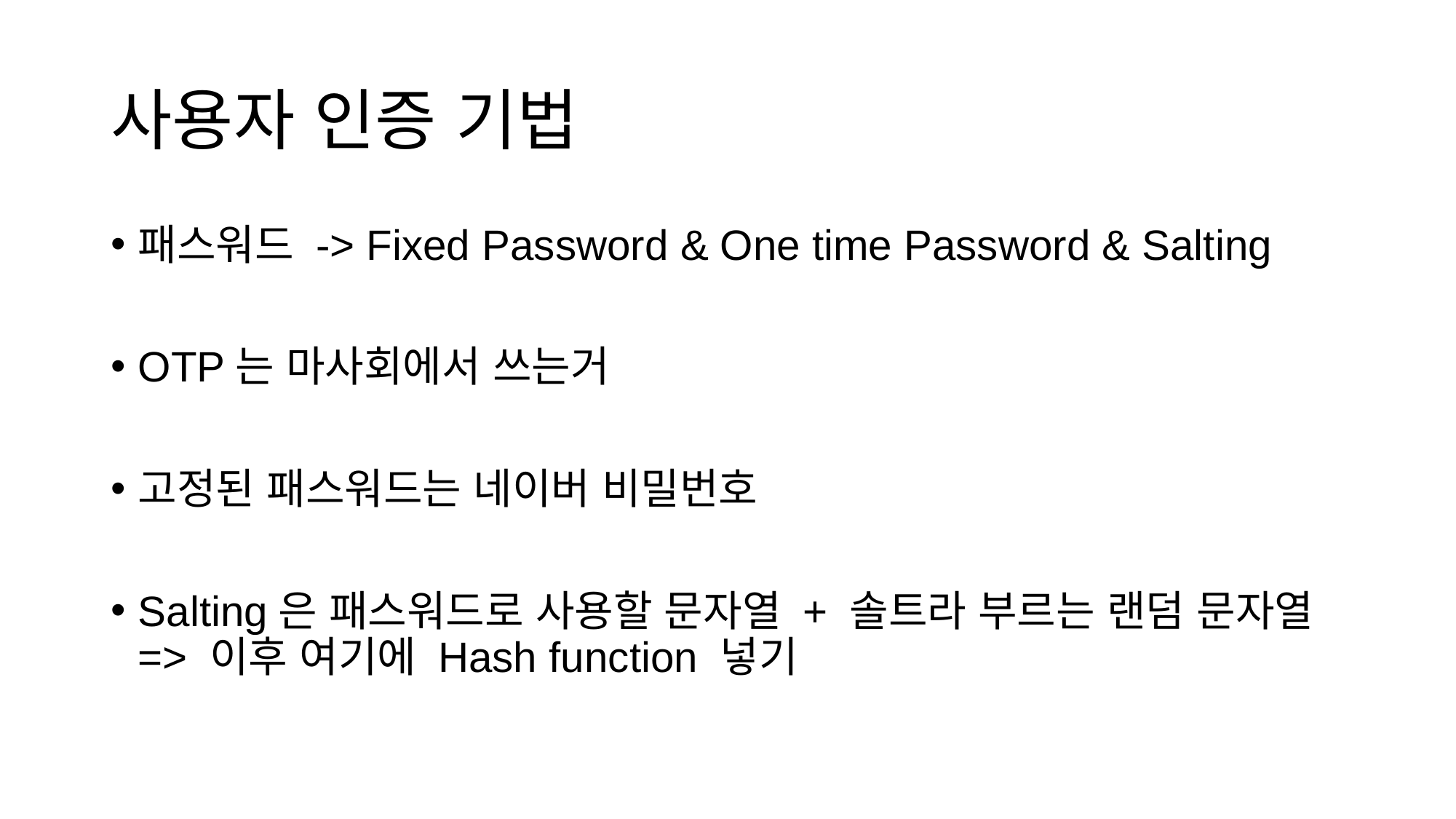

# 사용자 인증 기법
패스워드 -> Fixed Password & One time Password & Salting

OTP는 마사회에서 쓰는거

고정된 패스워드는 네이버 비밀번호

Salting은 패스워드로 사용할 문자열 + 솔트라 부르는 랜덤 문자열 => 이후 여기에 Hash function 넣기